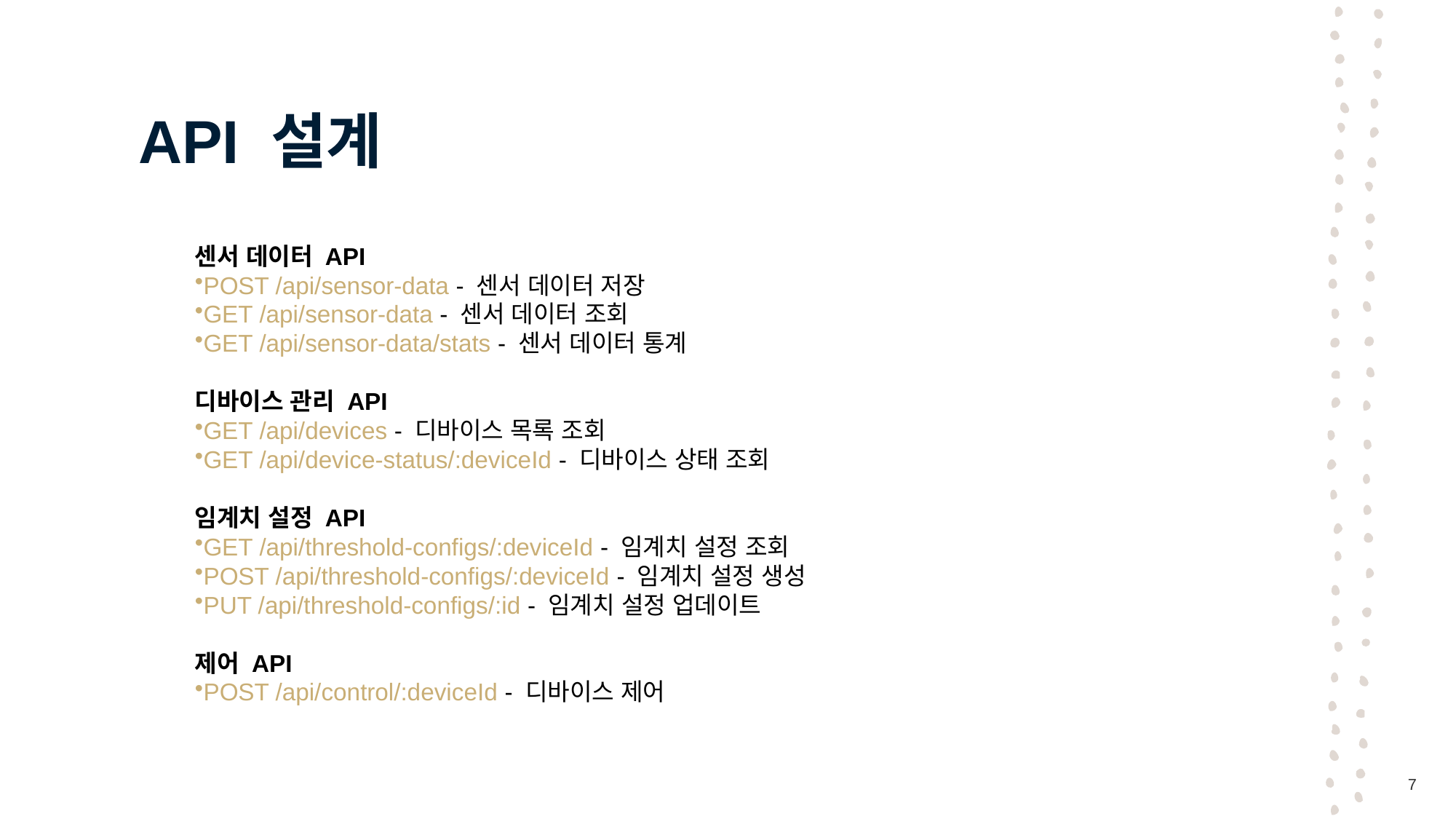

# API 설계
센서 데이터 API
POST /api/sensor-data - 센서 데이터 저장
GET /api/sensor-data - 센서 데이터 조회
GET /api/sensor-data/stats - 센서 데이터 통계

디바이스 관리 API
GET /api/devices - 디바이스 목록 조회
GET /api/device-status/:deviceId - 디바이스 상태 조회

임계치 설정 API
GET /api/threshold-configs/:deviceId - 임계치 설정 조회
POST /api/threshold-configs/:deviceId - 임계치 설정 생성
PUT /api/threshold-configs/:id - 임계치 설정 업데이트

제어 API
POST /api/control/:deviceId - 디바이스 제어

7